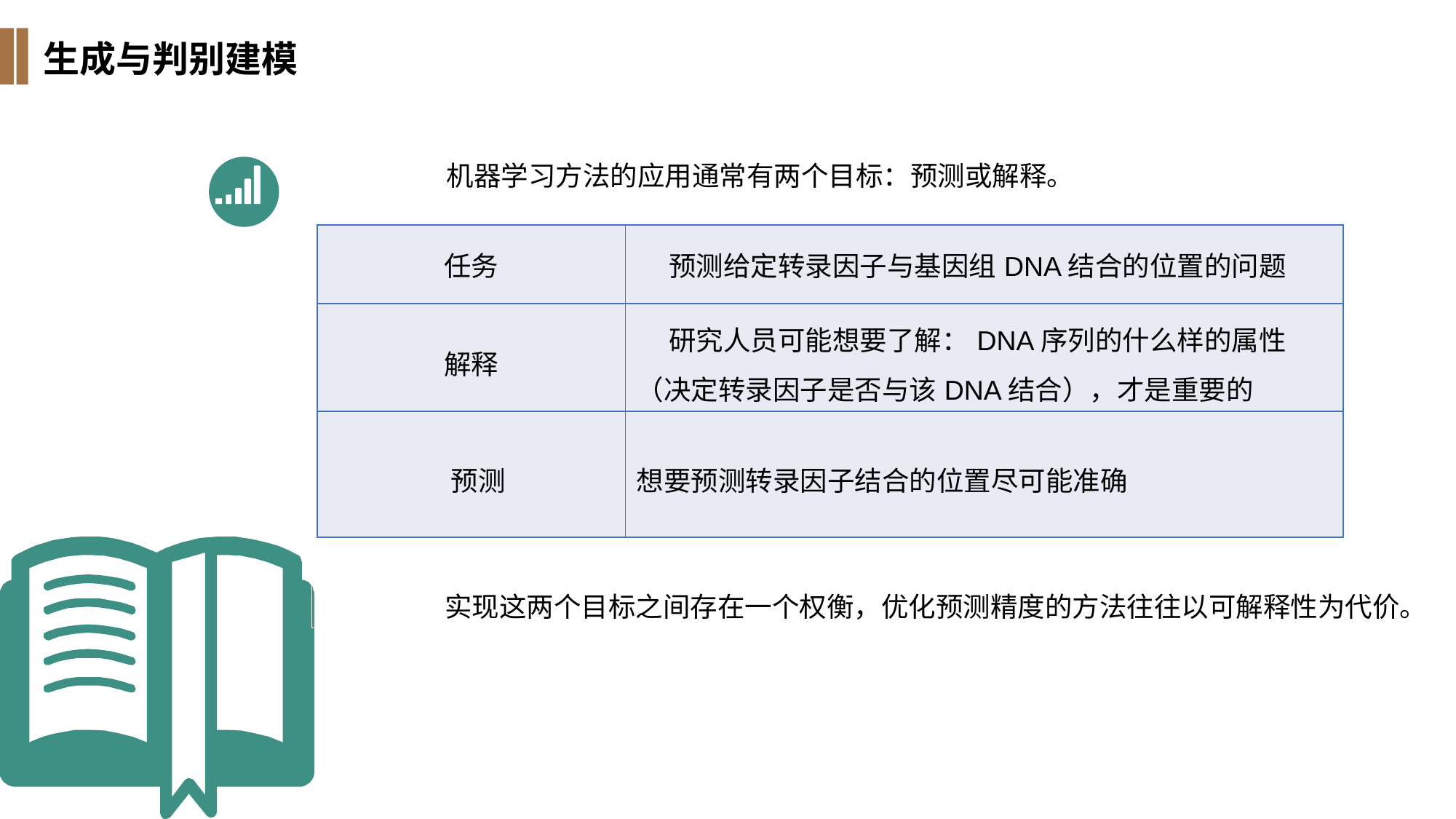

生成与判别建模
	机器学习方法的应用通常有两个目标：预测或解释。

| 任务 | 预测给定转录因子与基因组DNA结合的位置的问题 |
| --- | --- |
| 解释 | 研究人员可能想要了解：DNA序列的什么样的属性（决定转录因子是否与该DNA结合），才是重要的 |
| 预测 | 想要预测转录因子结合的位置尽可能准确 |

	 实现这两个目标之间存在一个权衡，优化预测精度的方法往往以可解释性为代价。